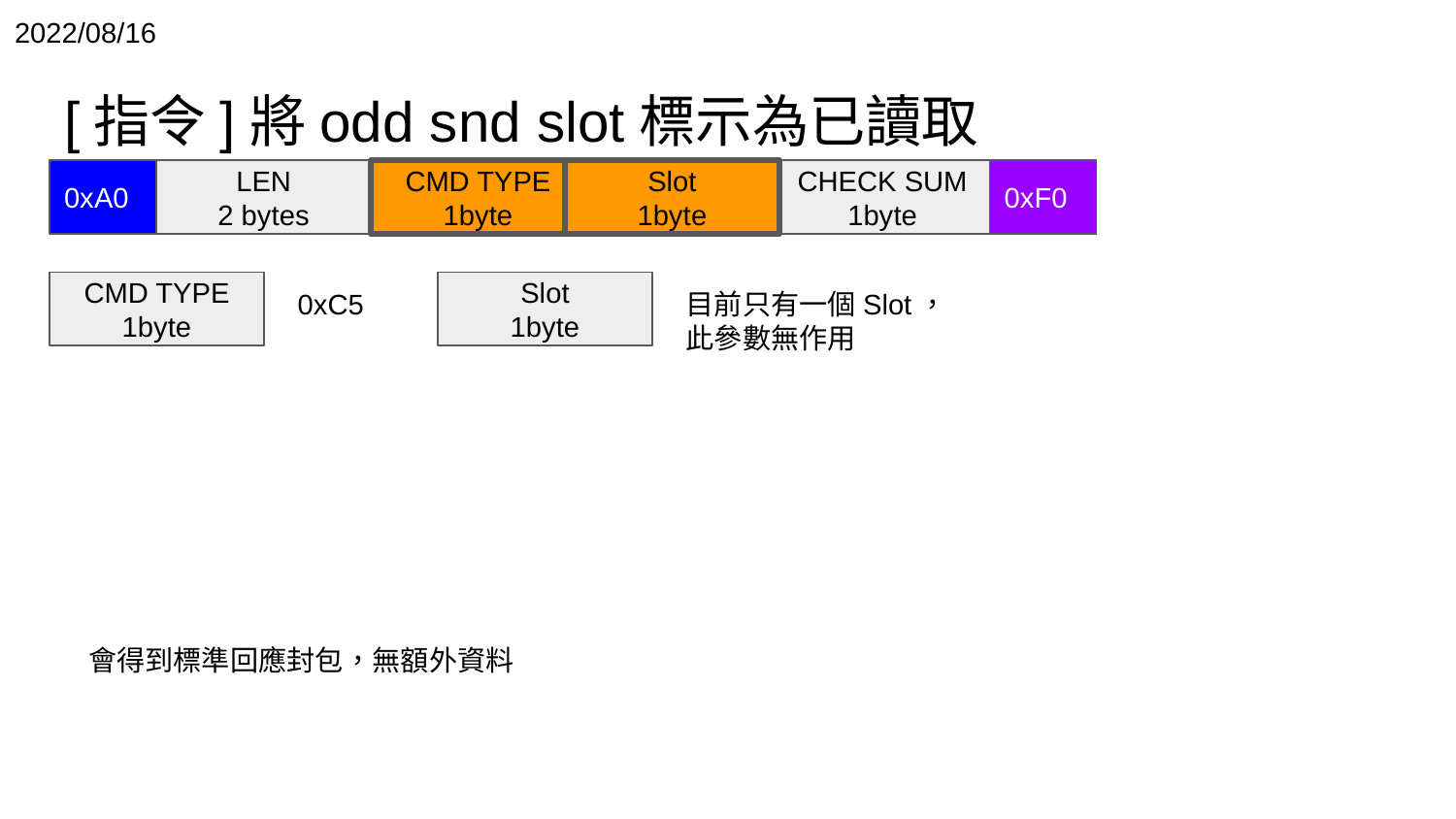

2022/08/16
# [指令]將odd snd slot標示為已讀取
0xA0
LEN
2 bytes
CMD TYPE
1byte
Slot
1byte
CHECK SUM
1byte
0xF0
CMD TYPE
1byte
Slot
1byte
0xC5
目前只有一個Slot，
此參數無作用
會得到標準回應封包，無額外資料